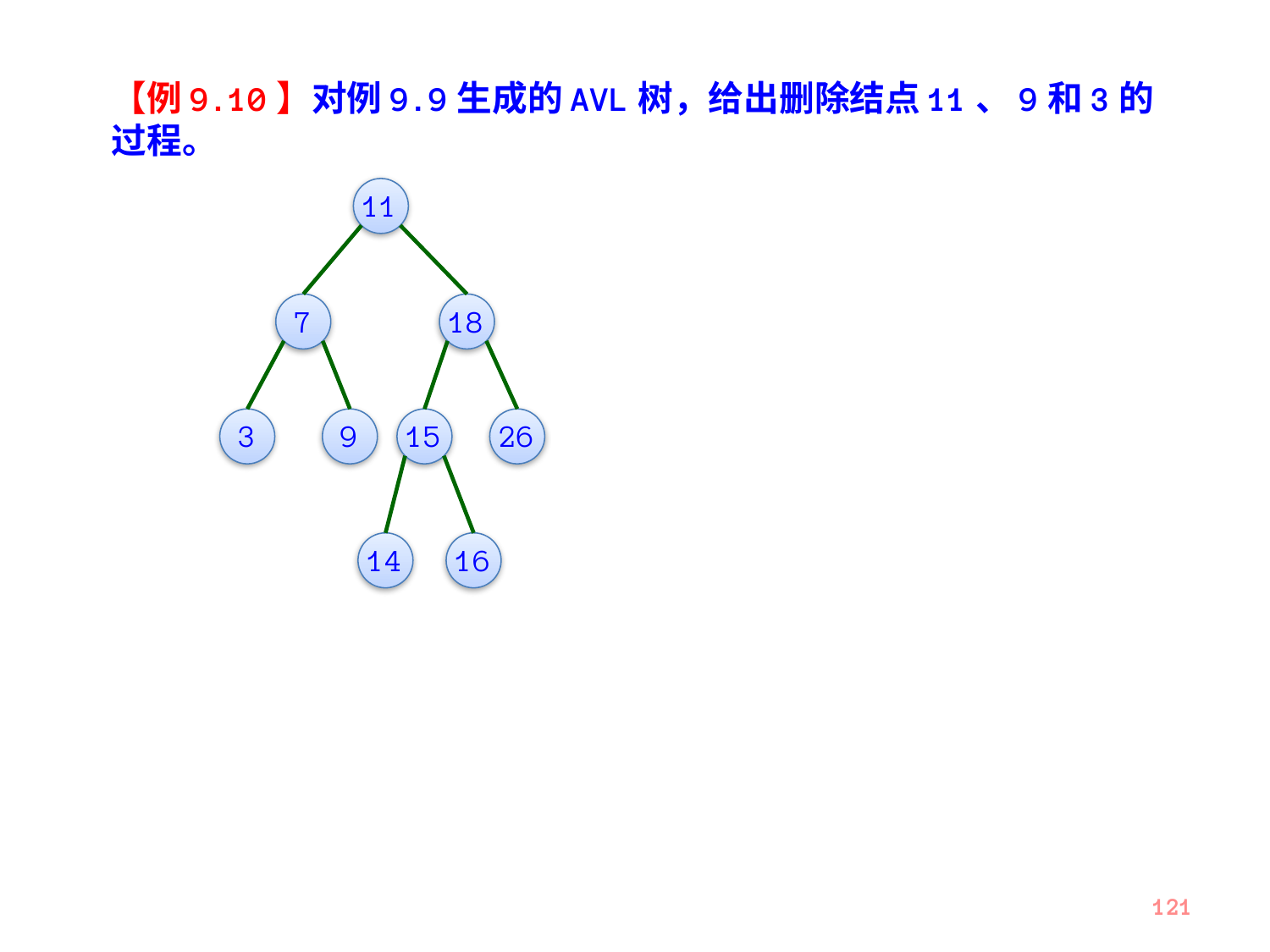

【例9.10】对例9.9生成的AVL树，给出删除结点11、9和3的过程。
11
7
18
3
9
15
26
14
16
121